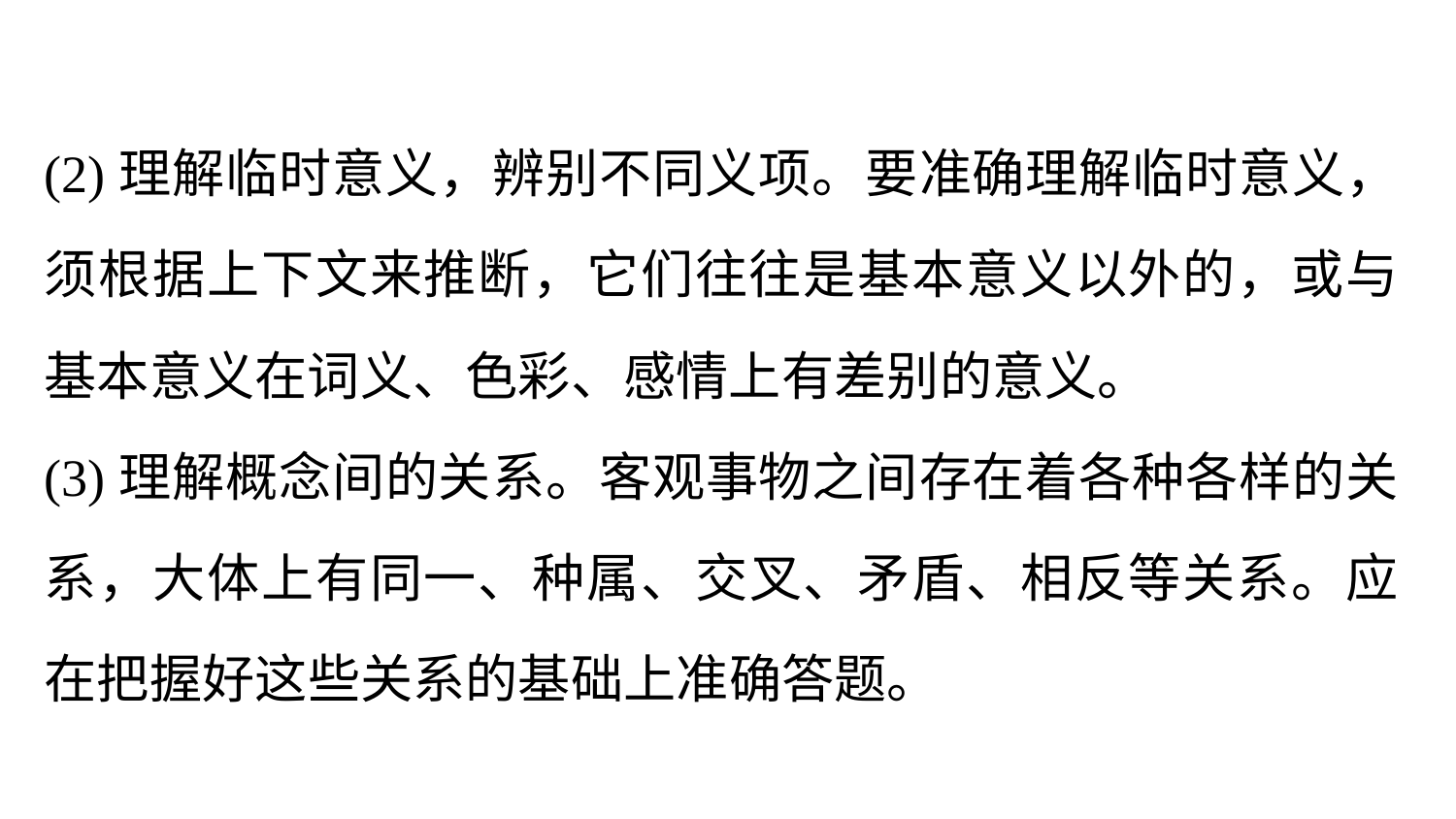

(2)理解临时意义，辨别不同义项。要准确理解临时意义，须根据上下文来推断，它们往往是基本意义以外的，或与基本意义在词义、色彩、感情上有差别的意义。
(3)理解概念间的关系。客观事物之间存在着各种各样的关系，大体上有同一、种属、交叉、矛盾、相反等关系。应在把握好这些关系的基础上准确答题。